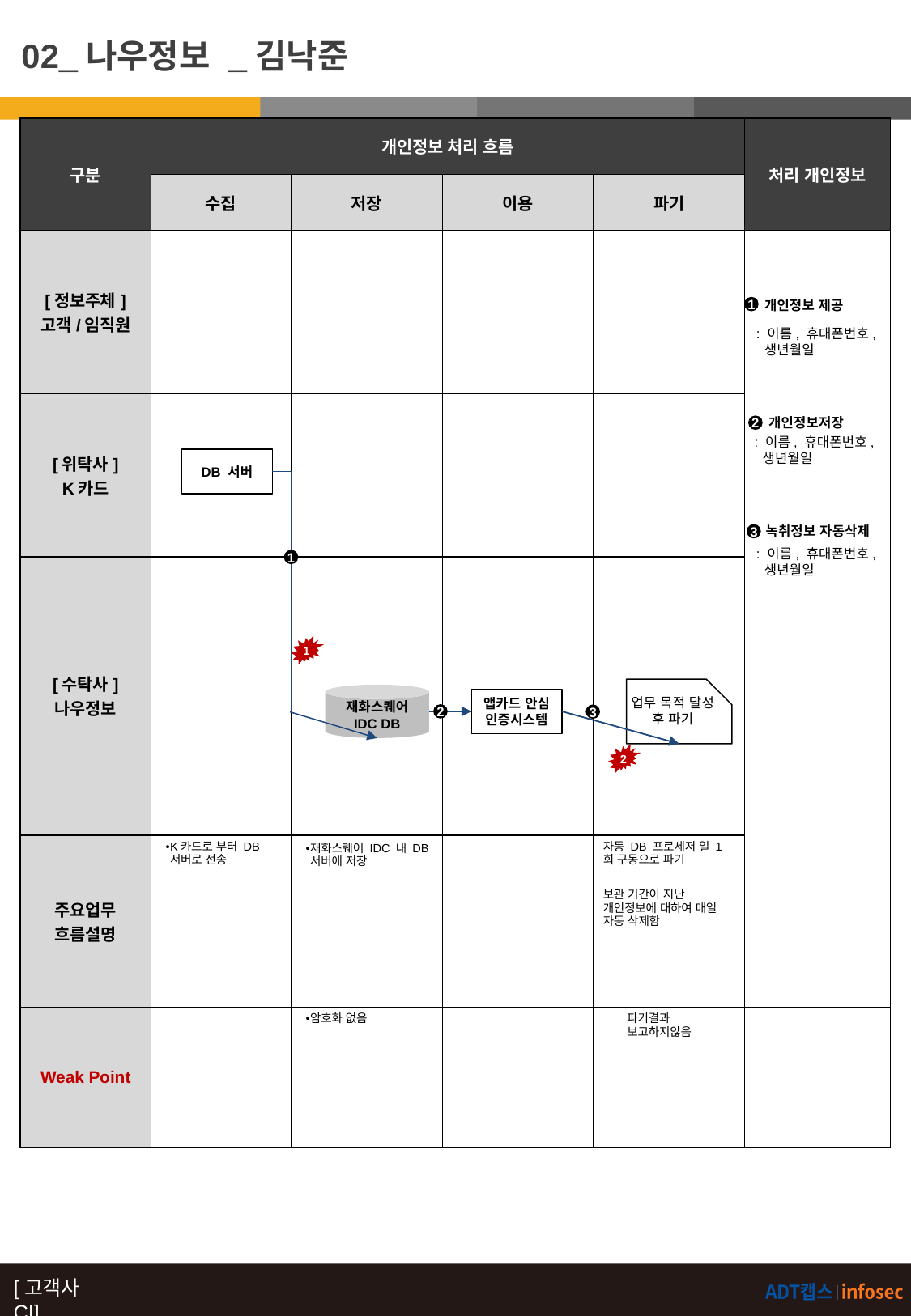

02_나우정보 _김낙준
| 구분 | 개인정보 처리 흐름 |  |  |  | 처리 개인정보 |
| --- | --- | --- | --- | --- | --- |
|  | 수집 | 저장 | 이용 | 파기 |  |
| [정보주체] 고객/임직원 |  |  |  |  |  |
| [위탁사] K카드 |  |  |  |  |  |
| [수탁사] 나우정보 |  | 2 |  |  |  |
| 주요업무 흐름설명 | K카드로 부터 DB서버로 전송 | 재화스퀘어 IDC 내 DB서버에 저장 |  | 자동 DB 프로세저 일 1회 구동으로 파기 보관 기간이 지난 개인정보에 대하여 매일 자동 삭제함 |  |
| Weak Point |  | 암호화 없음 |  | 파기결과 보고하지않음 |  |
개인정보 제공
1
: 이름, 휴대폰번호, 생년월일

개인정보저장
2
: 이름, 휴대폰번호, 생년월일

DB 서버
녹취정보 자동삭제
3
: 이름, 휴대폰번호, 생년월일
1
1
업무 목적 달성 후 파기
재화스퀘어
IDC DB
앱카드 안심 인증시스템
2
3
2